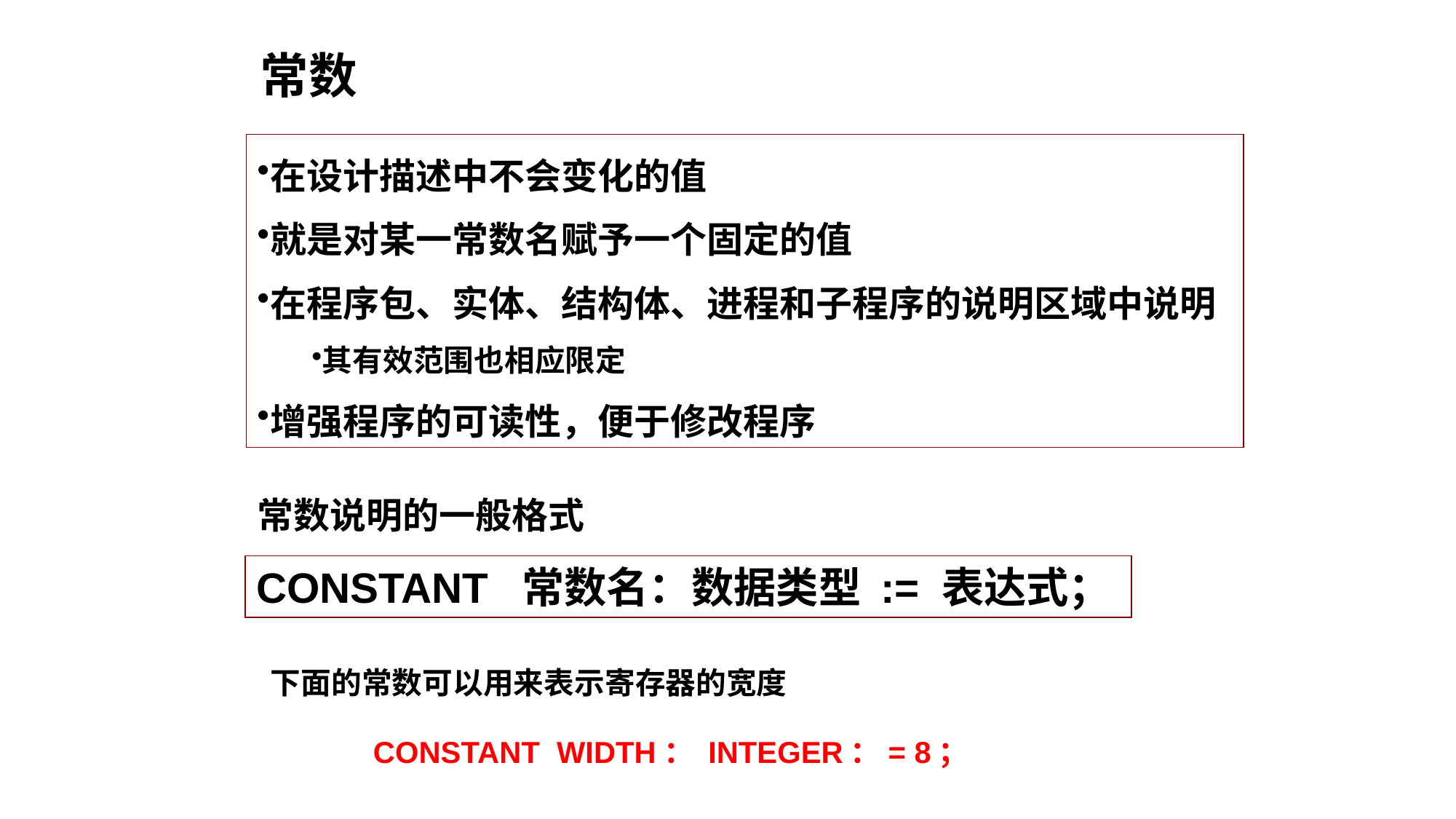

常数
在设计描述中不会变化的值
就是对某一常数名赋予一个固定的值
在程序包、实体、结构体、进程和子程序的说明区域中说明
其有效范围也相应限定
增强程序的可读性，便于修改程序
常数说明的一般格式
CONSTANT  常数名：数据类型 := 表达式；
下面的常数可以用来表示寄存器的宽度
CONSTANT  WIDTH： INTEGER：= 8；